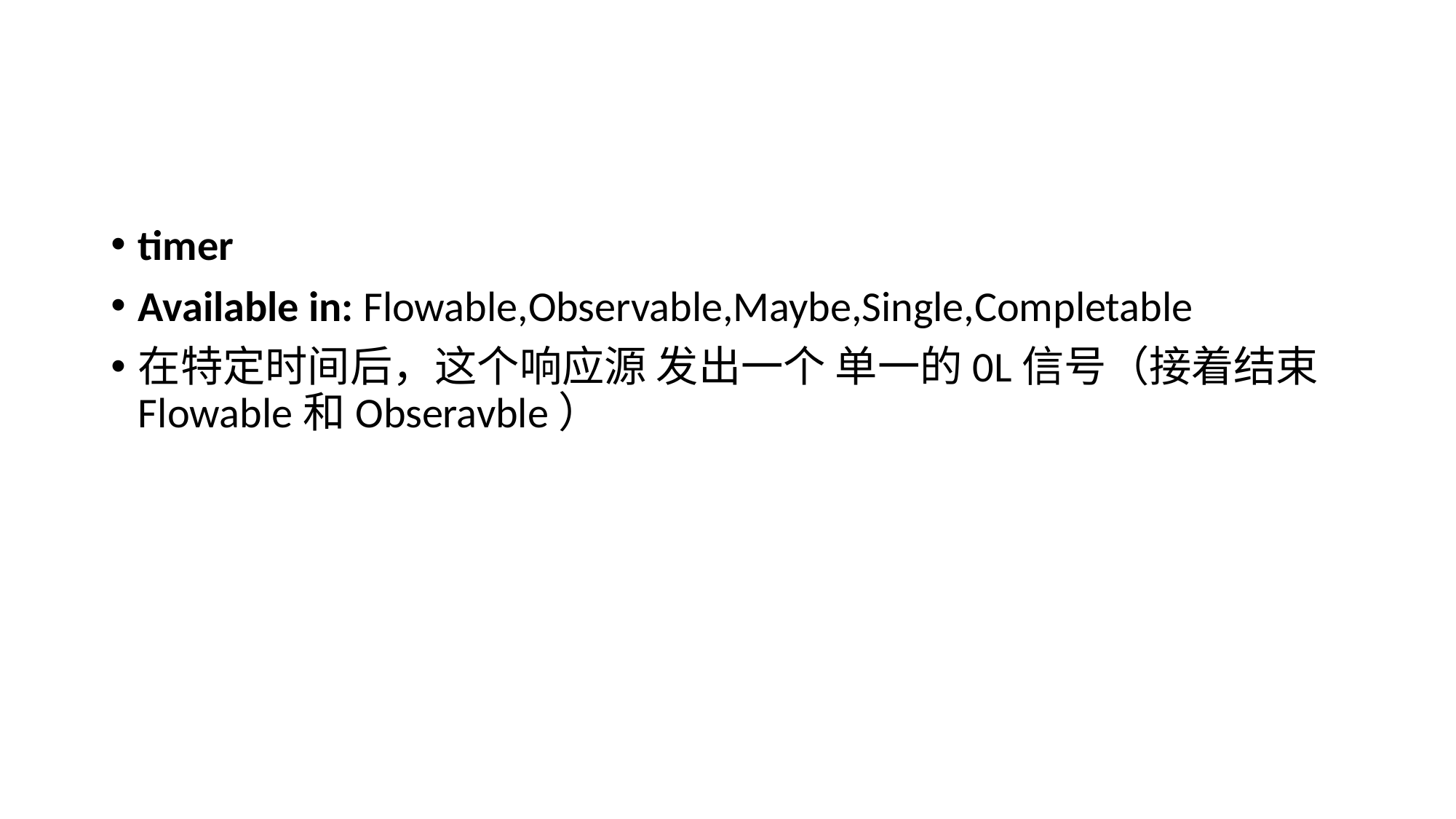

#
timer
Available in: Flowable,Observable,Maybe,Single,Completable
在特定时间后，这个响应源 发出一个 单一的0L信号（接着结束Flowable和Obseravble）